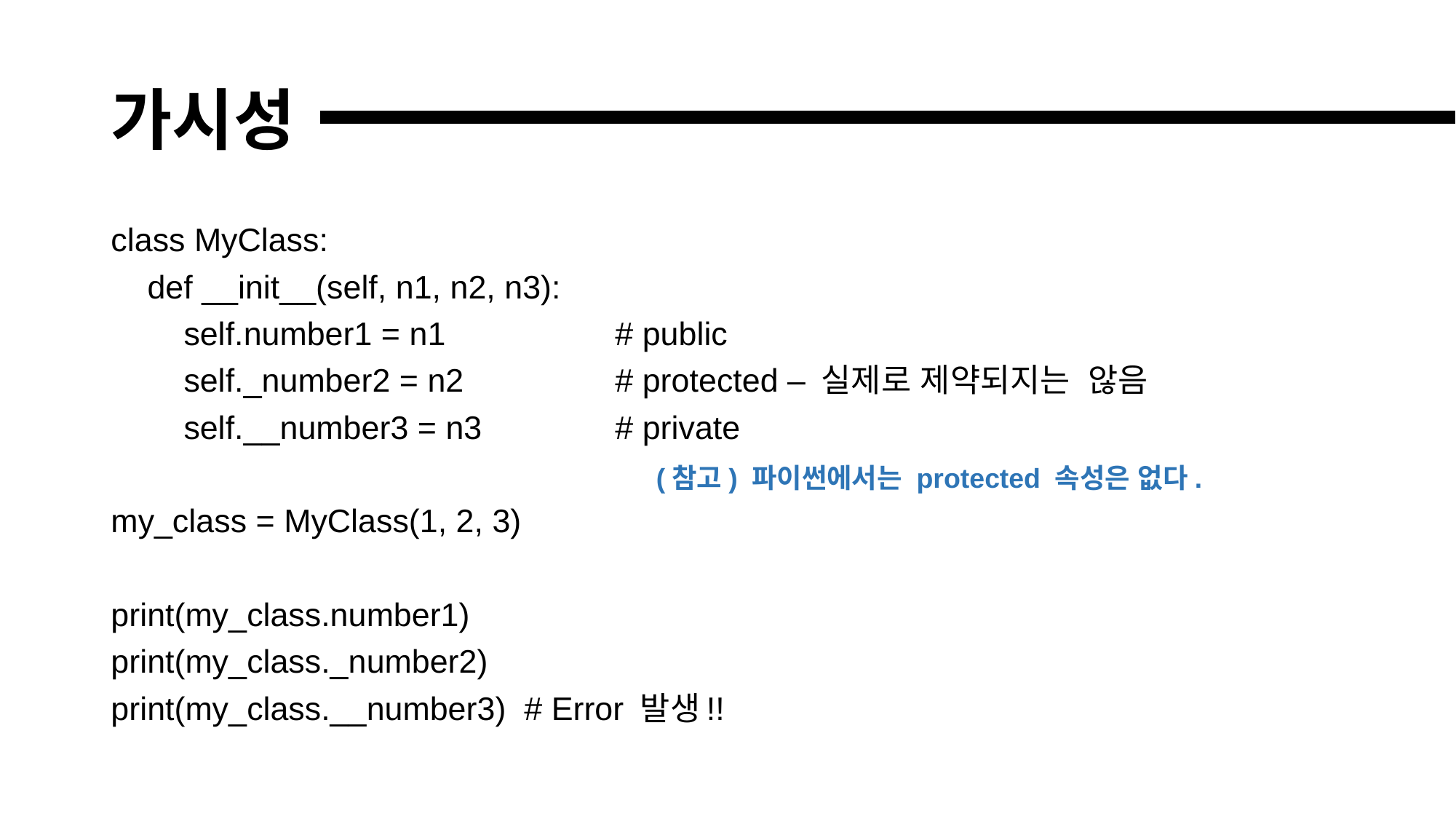

# 가시성

class MyClass:
    def __init__(self, n1, n2, n3):
        self.number1 = n1 		# public
        self._number2 = n2		# protected – 실제로 제약되지는  않음
        self.__number3 = n3		# private

my_class = MyClass(1, 2, 3)

print(my_class.number1)
print(my_class._number2)
print(my_class.__number3)  # Error 발생!!
(참고) 파이썬에서는 protected 속성은 없다.